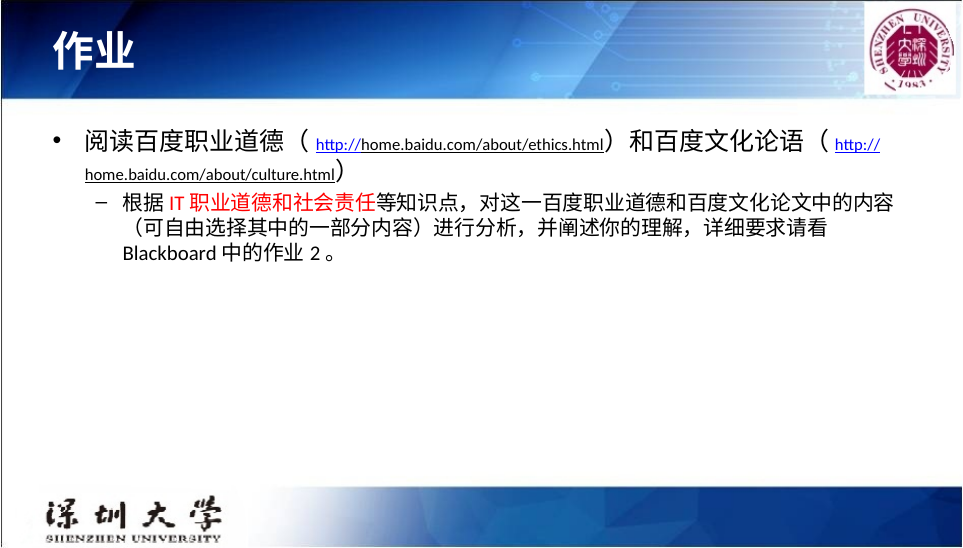

# 作业
阅读百度职业道德（http://home.baidu.com/about/ethics.html）和百度文化论语（http://home.baidu.com/about/culture.html）
根据IT职业道德和社会责任等知识点，对这一百度职业道德和百度文化论文中的内容（可自由选择其中的一部分内容）进行分析，并阐述你的理解，详细要求请看Blackboard中的作业2。
165